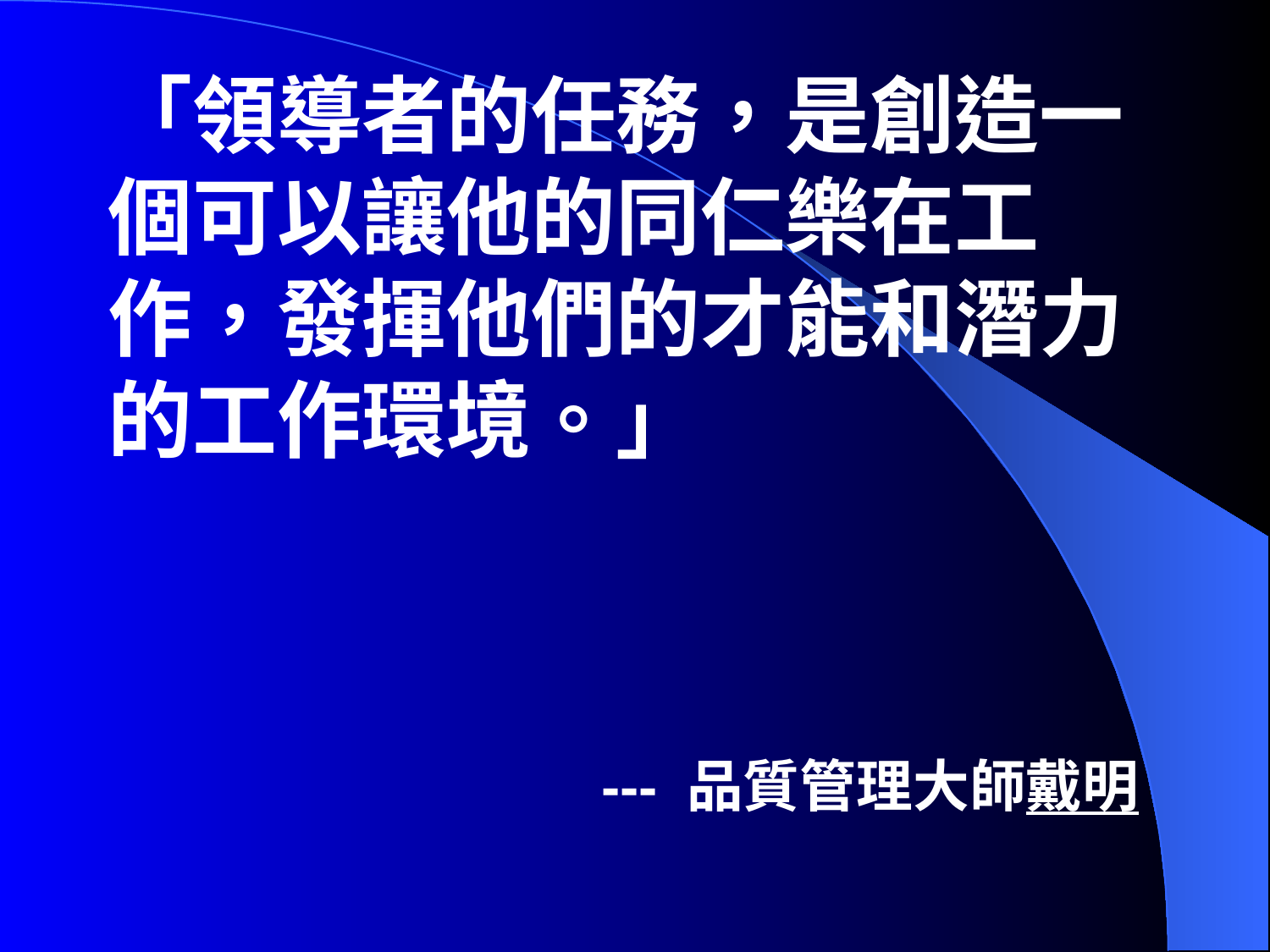

「領導者的任務，是創造一個可以讓他的同仁樂在工作，發揮他們的才能和潛力的工作環境。」

                     --- 品質管理大師戴明